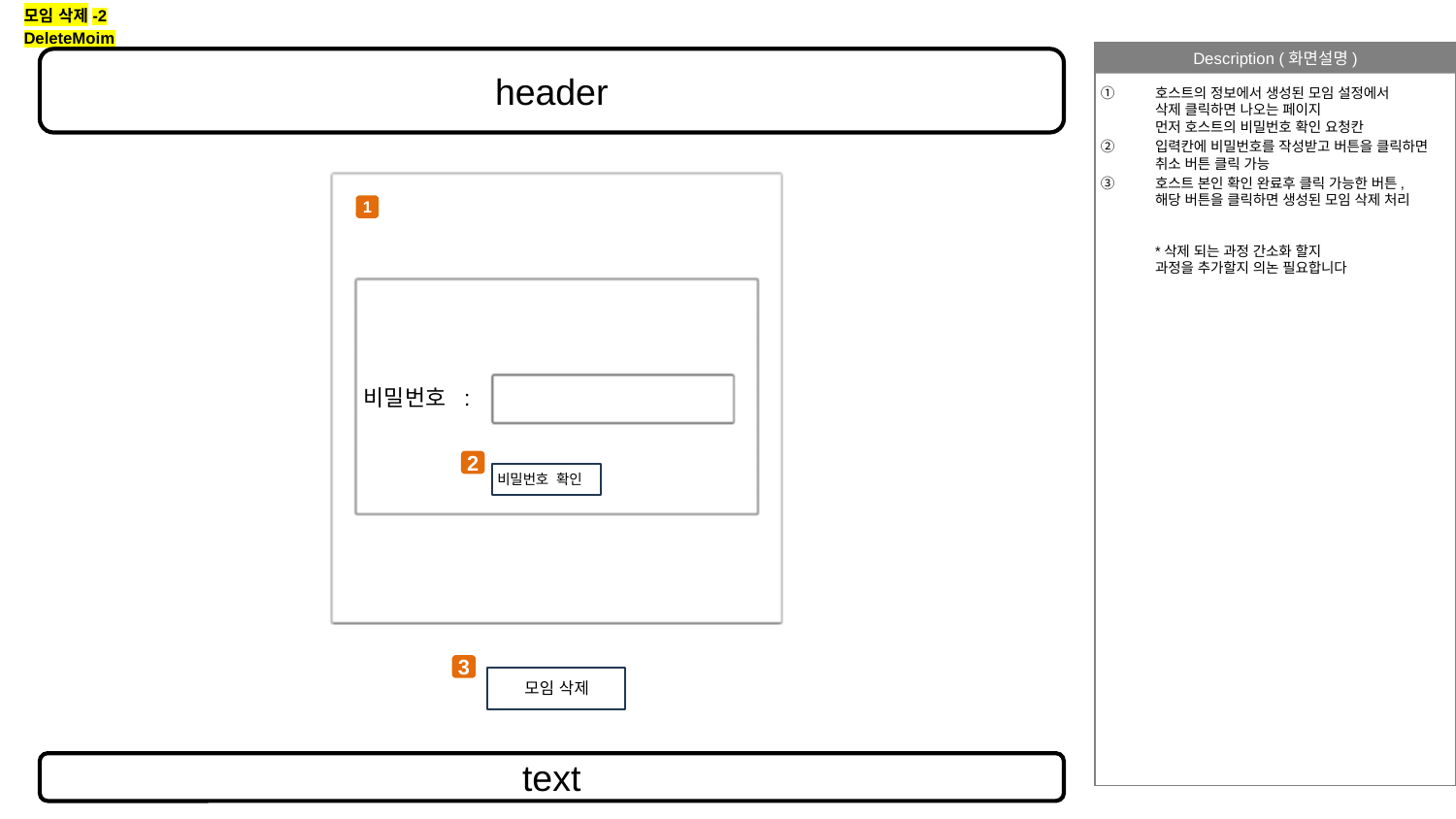

모임 삭제-2
DeleteMoim
Login | Join US
header
호스트의 정보에서 생성된 모임 설정에서
삭제 클릭하면 나오는 페이지
먼저 호스트의 비밀번호 확인 요청칸
입력칸에 비밀번호를 작성받고 버튼을 클릭하면 취소 버튼 클릭 가능
호스트 본인 확인 완료후 클릭 가능한 버튼,
해당 버튼을 클릭하면 생성된 모임 삭제 처리
*삭제 되는 과정 간소화 할지
과정을 추가할지 의논 필요합니다

1

비밀번호  :
2
비밀번호  확인

3
공지

모임 삭제
text